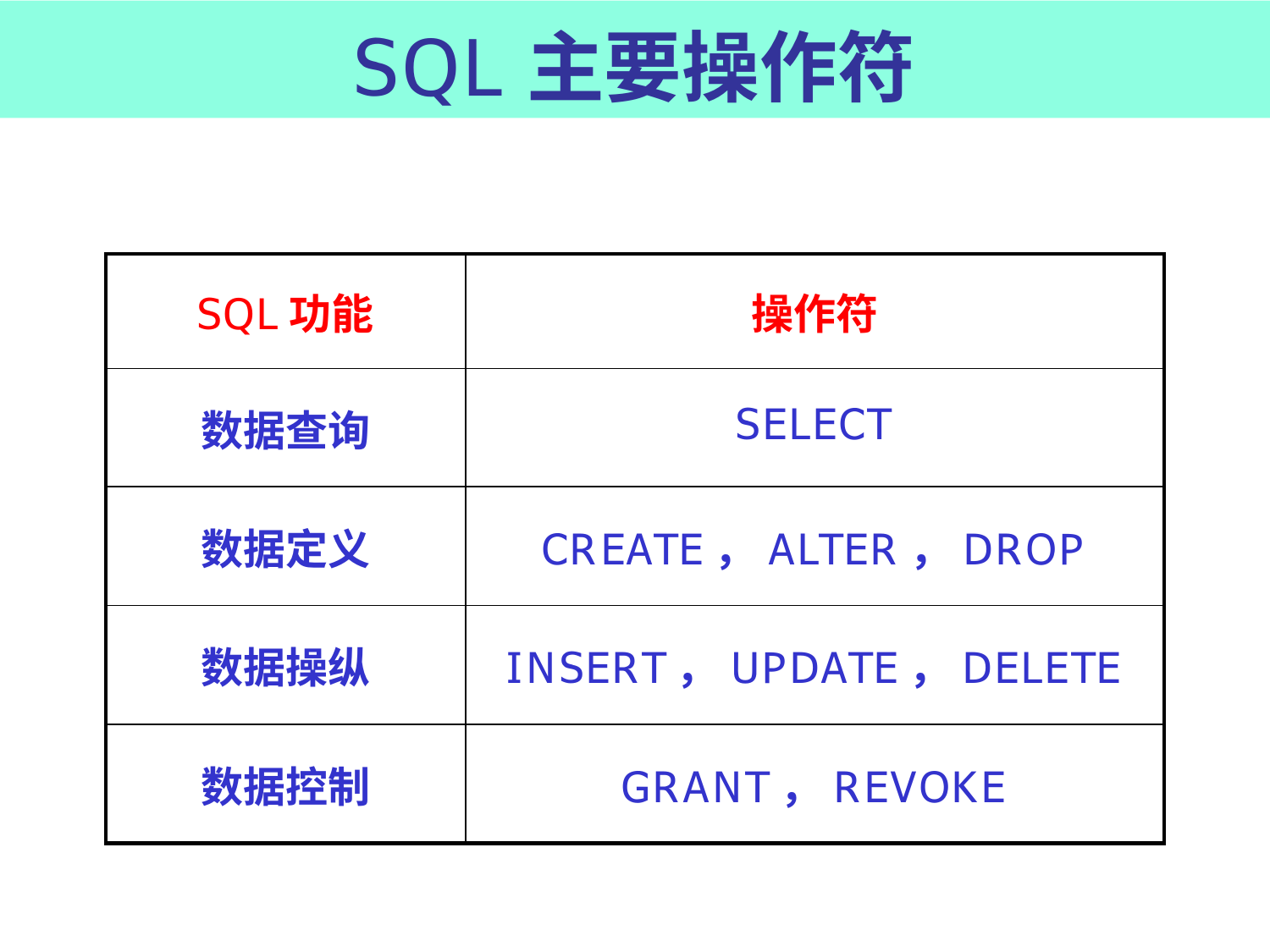

# SQL主要操作符
| SQL功能 | 操作符 |
| --- | --- |
| 数据查询 | SELECT |
| 数据定义 | CREATE，ALTER，DROP |
| 数据操纵 | INSERT，UPDATE，DELETE |
| 数据控制 | GRANT，REVOKE |